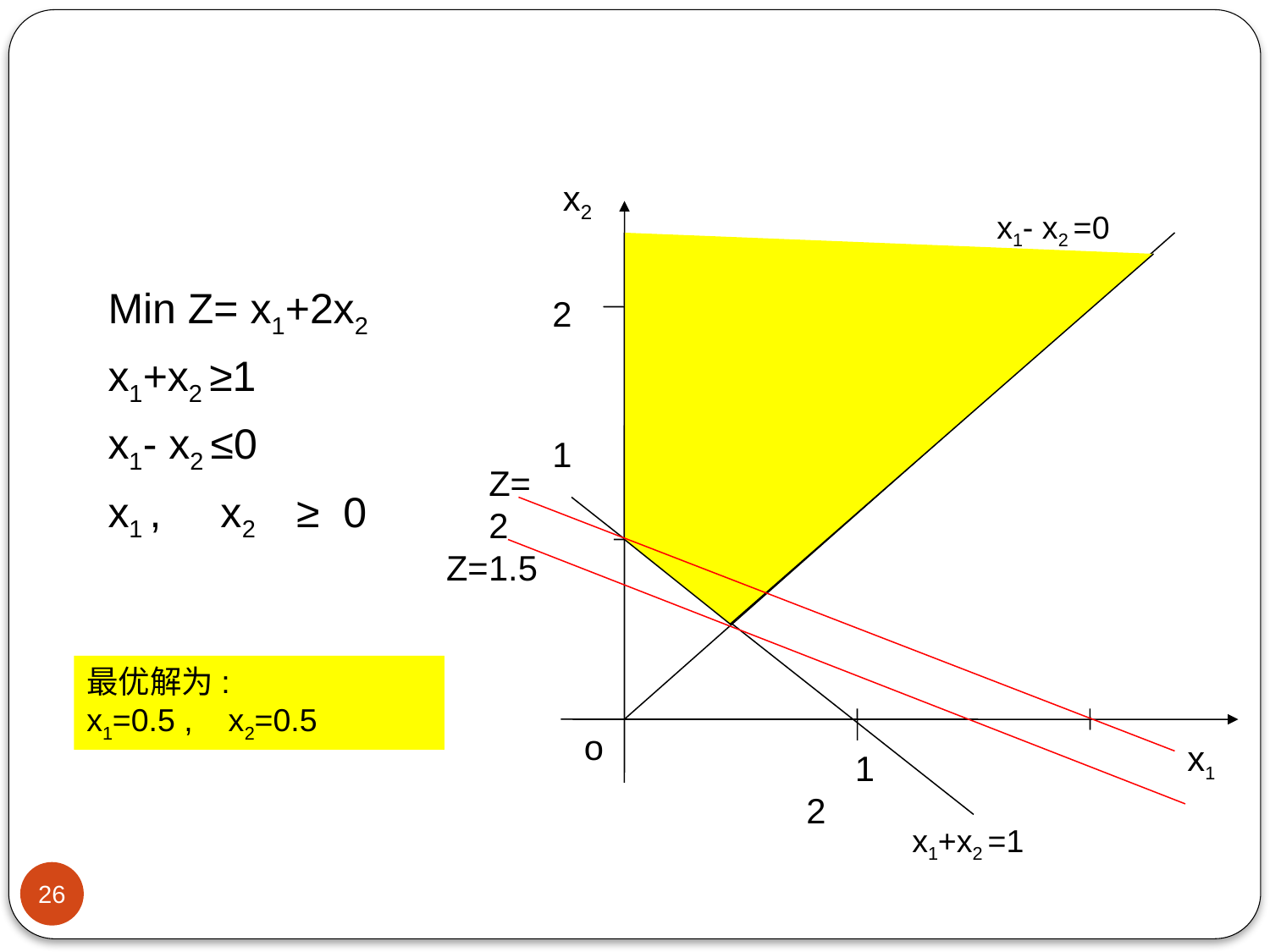

# [例3]
x2

x1- x2 =0

Min Z= x1+2x2
x1+x2 ≥1
x1- x2 ≤0
x1 ,     x2      ≥  0
2

1

Z=2

Z=1.5

最优解为:
x1=0.5 ,    x2=0.5

o
x1
     1                        2
x1+x2 =1
26